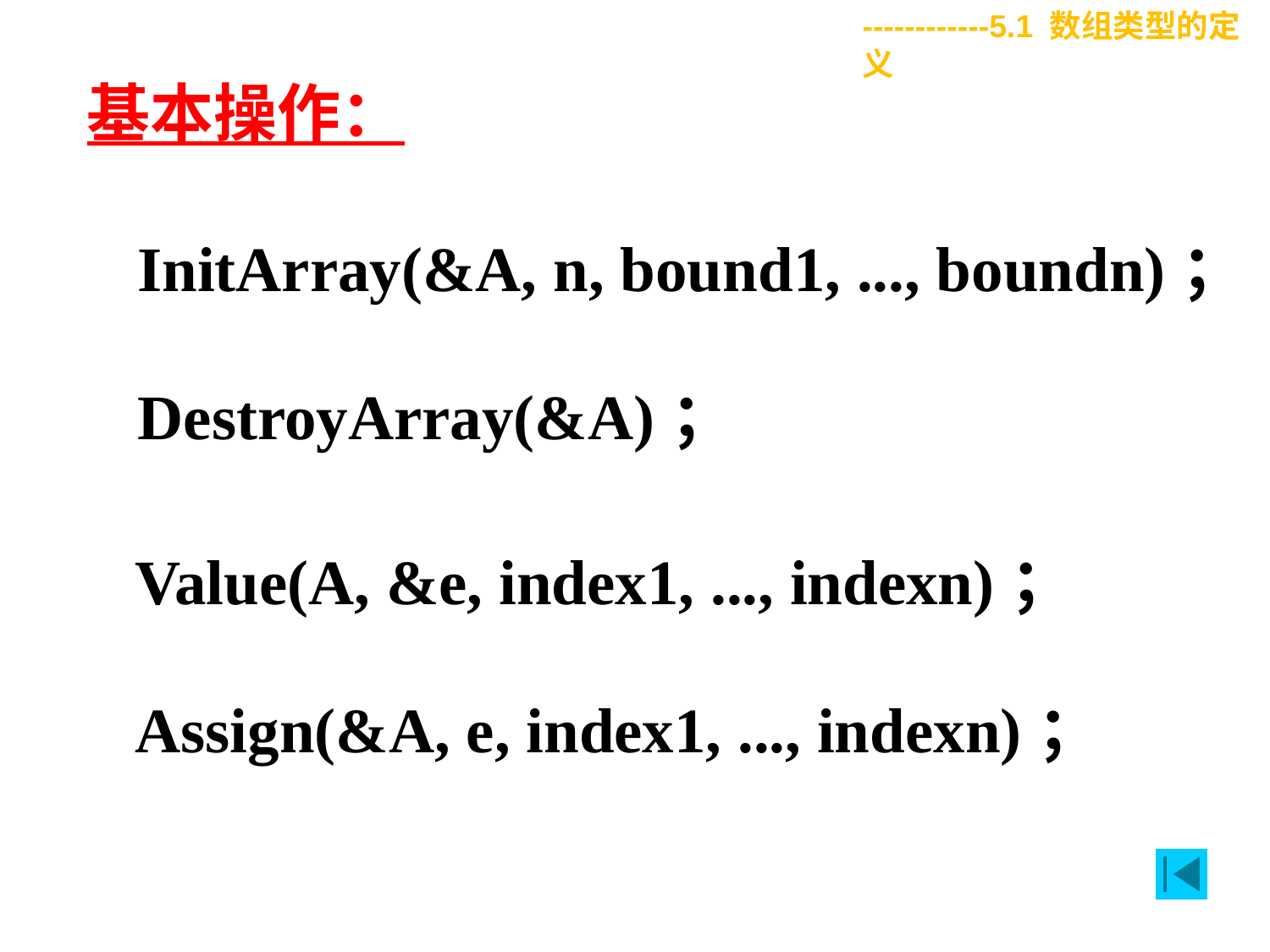

------------5.1 数组类型的定义
基本操作：
InitArray(&A, n, bound1, ..., boundn)；
DestroyArray(&A)；
Value(A, &e, index1, ..., indexn)；
Assign(&A, e, index1, ..., indexn)；